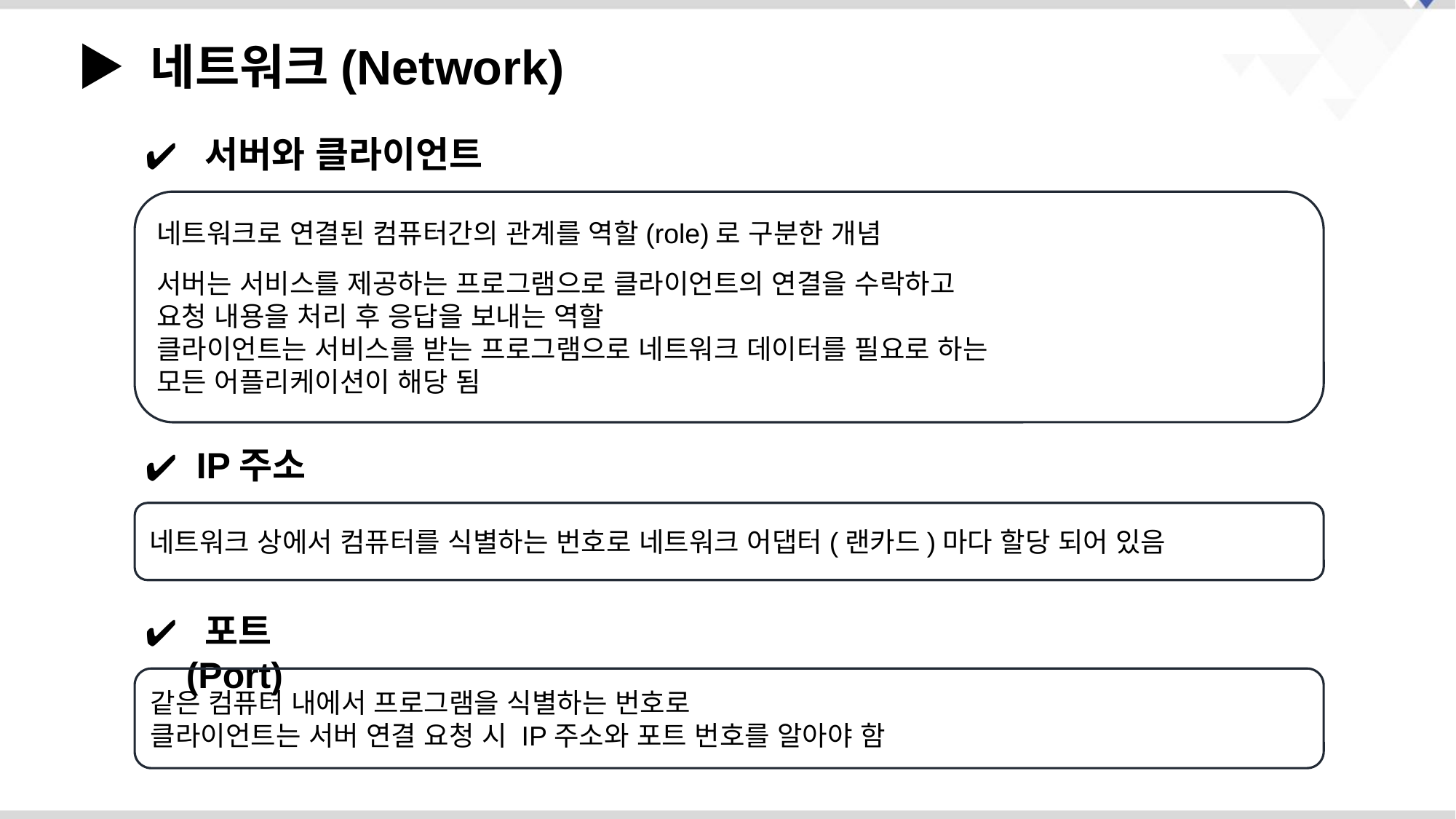

▶ 네트워크(Network)
 서버와 클라이언트
네트워크로 연결된 컴퓨터간의 관계를 역할(role)로 구분한 개념

서버는 서비스를 제공하는 프로그램으로 클라이언트의 연결을 수락하고
요청 내용을 처리 후 응답을 보내는 역할
클라이언트는 서비스를 받는 프로그램으로 네트워크 데이터를 필요로 하는
모든 어플리케이션이 해당 됨
 IP주소
네트워크 상에서 컴퓨터를 식별하는 번호로 네트워크 어댑터(랜카드)마다 할당 되어 있음
 포트(Port)
같은 컴퓨터 내에서 프로그램을 식별하는 번호로
클라이언트는 서버 연결 요청 시 IP주소와 포트 번호를 알아야 함